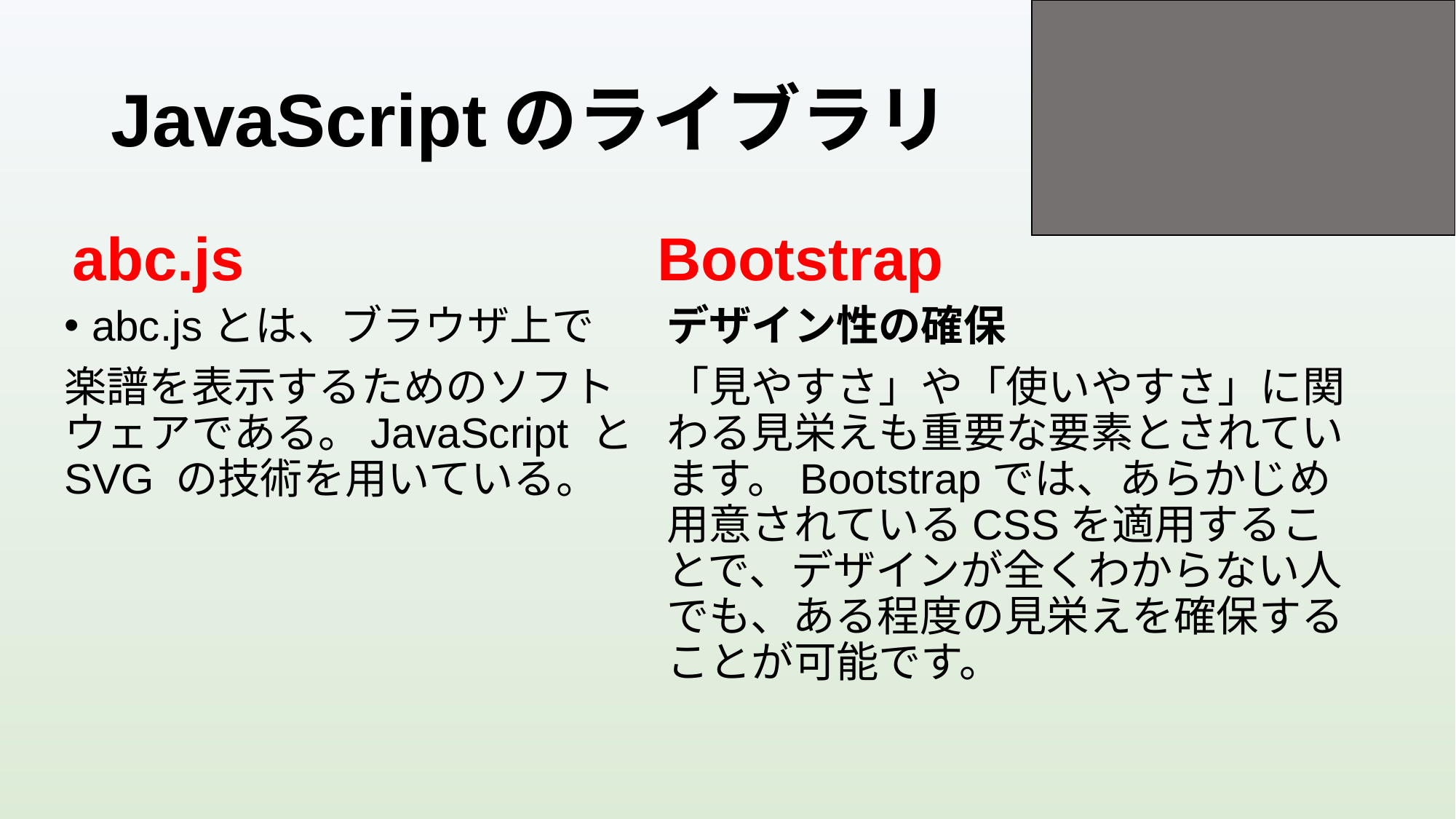

# JavaScriptのライブラリ
abc.js
Bootstrap
abc.jsとは、ブラウザ上で
楽譜を表示するためのソフトウェアである。JavaScript と SVG の技術を用いている。
デザイン性の確保
「見やすさ」や「使いやすさ」に関わる見栄えも重要な要素とされています。Bootstrapでは、あらかじめ用意されているCSSを適用することで、デザインが全くわからない人でも、ある程度の見栄えを確保することが可能です。